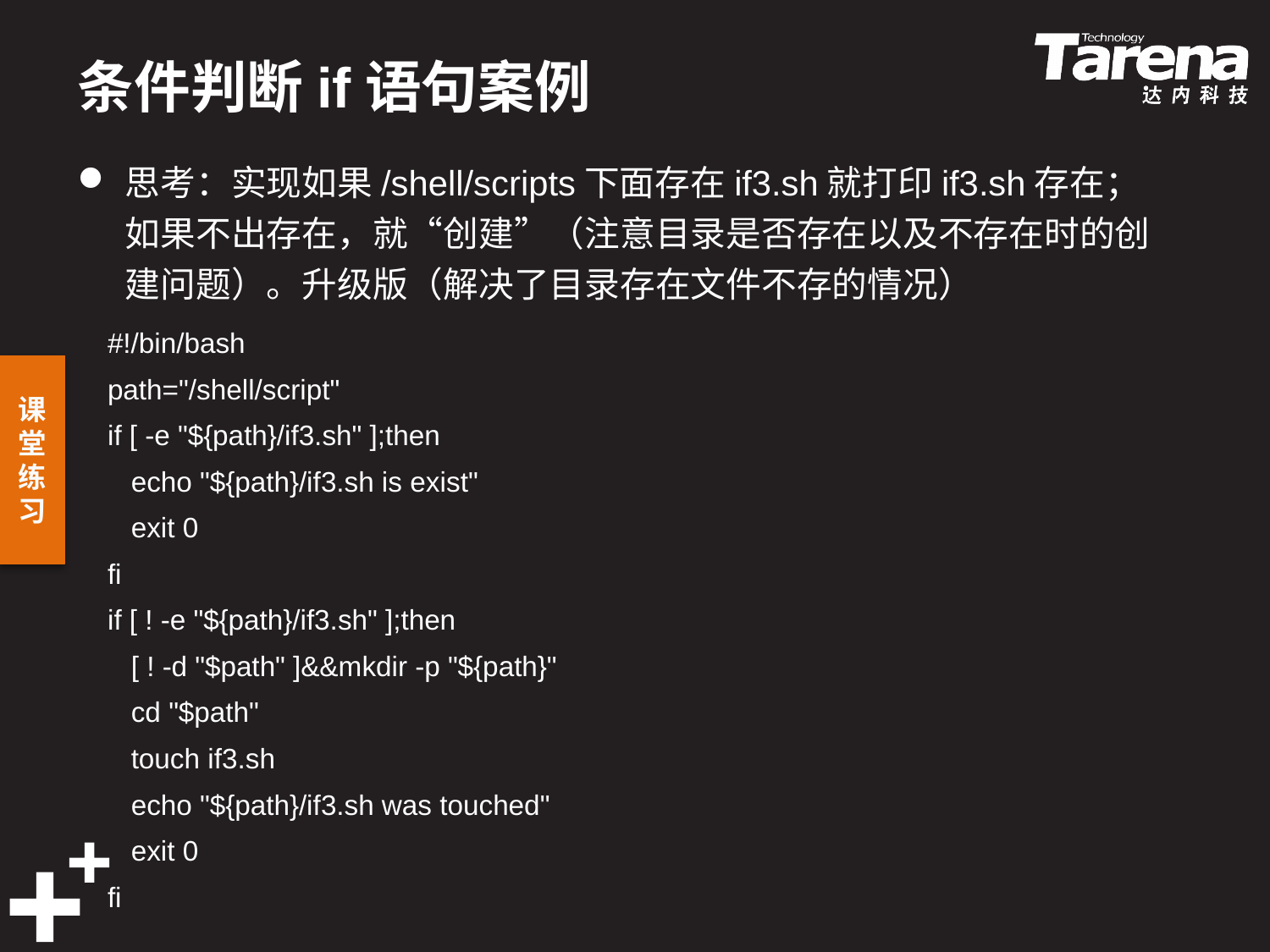

# 条件判断if语句案例
思考：实现如果/shell/scripts下面存在if3.sh就打印if3.sh存在；如果不出存在，就“创建”（注意目录是否存在以及不存在时的创建问题）。升级版（解决了目录存在文件不存的情况）
#!/bin/bash
path="/shell/script"
if [ -e "${path}/if3.sh" ];then
   echo "${path}/if3.sh is exist"
   exit 0
fi
if [ ! -e "${path}/if3.sh" ];then
   [ ! -d "$path" ]&&mkdir -p "${path}"
   cd "$path"
   touch if3.sh
   echo "${path}/if3.sh was touched"
   exit 0
fi